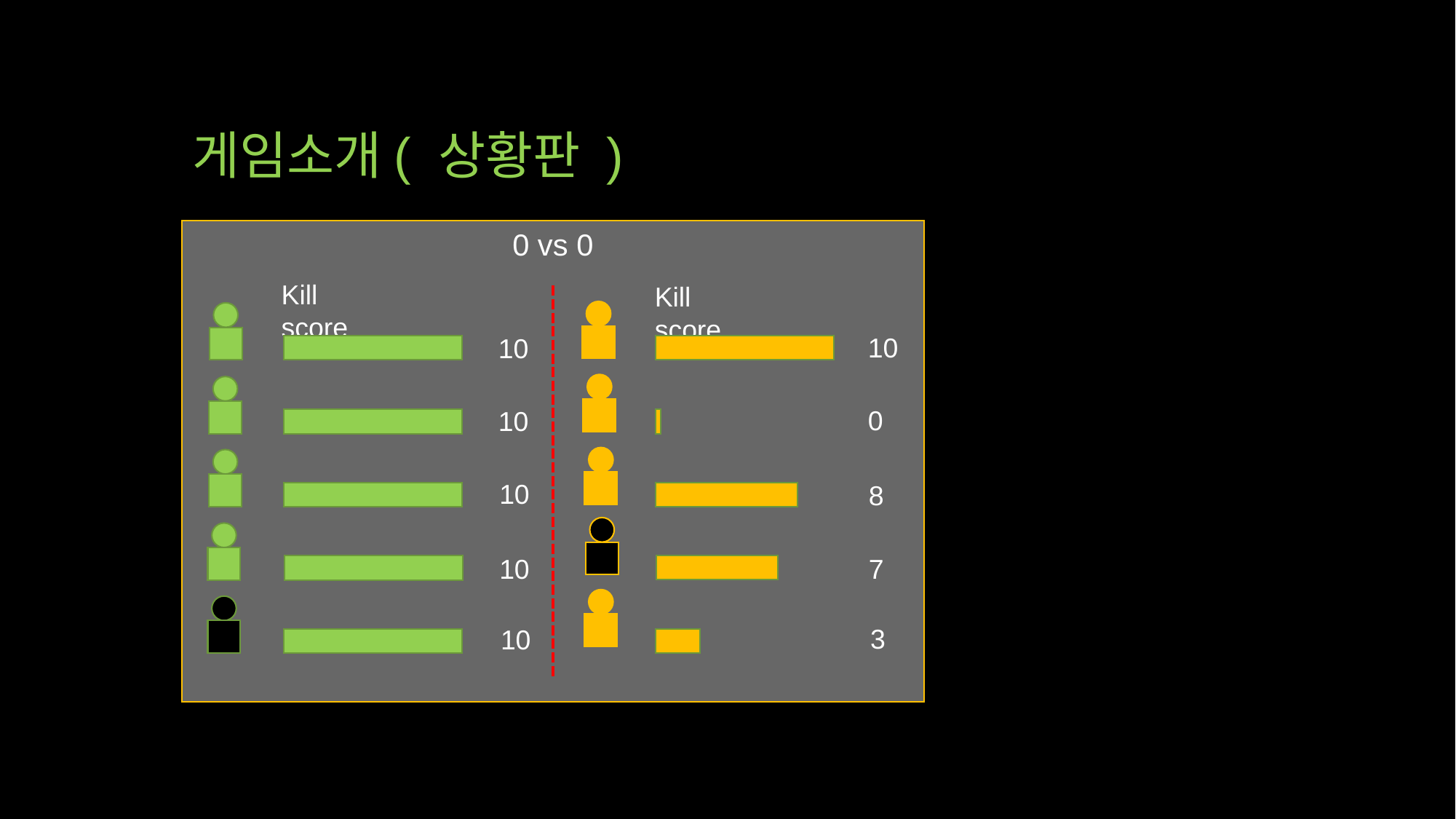

# 게임소개( 상황판 )

0 vs 0
Kill score
Kill score

10
10

0
10

10
8

7
10

3
10